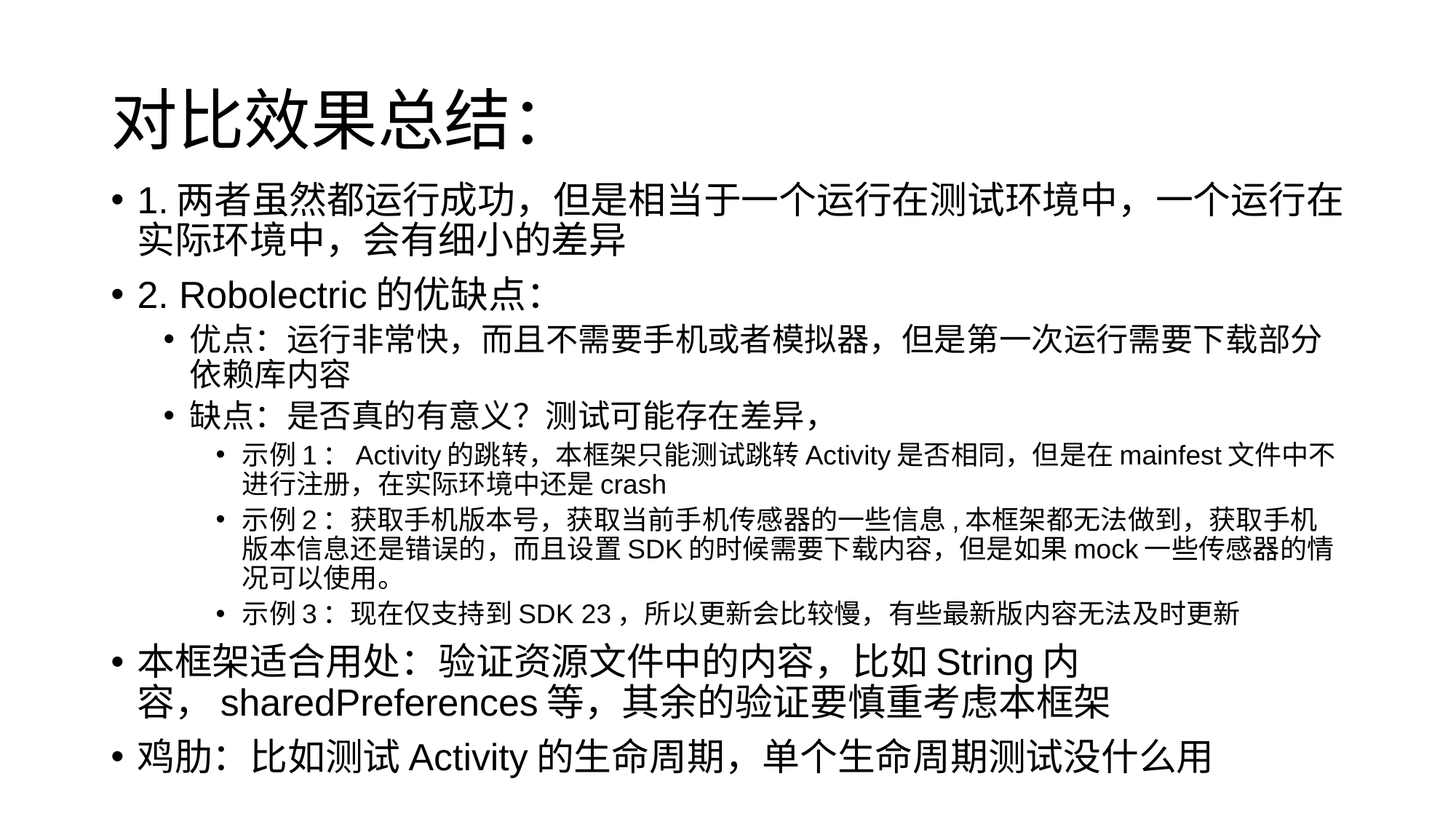

# 对比效果总结：
1.两者虽然都运行成功，但是相当于一个运行在测试环境中，一个运行在实际环境中，会有细小的差异
2. Robolectric的优缺点：
优点：运行非常快，而且不需要手机或者模拟器，但是第一次运行需要下载部分依赖库内容
缺点：是否真的有意义？测试可能存在差异，
示例1：Activity的跳转，本框架只能测试跳转Activity是否相同，但是在mainfest文件中不进行注册，在实际环境中还是crash
示例2：获取手机版本号，获取当前手机传感器的一些信息,本框架都无法做到，获取手机版本信息还是错误的，而且设置SDK的时候需要下载内容，但是如果mock一些传感器的情况可以使用。
示例3：现在仅支持到SDK 23，所以更新会比较慢，有些最新版内容无法及时更新
本框架适合用处：验证资源文件中的内容，比如String内容，sharedPreferences等，其余的验证要慎重考虑本框架
鸡肋：比如测试Activity的生命周期，单个生命周期测试没什么用